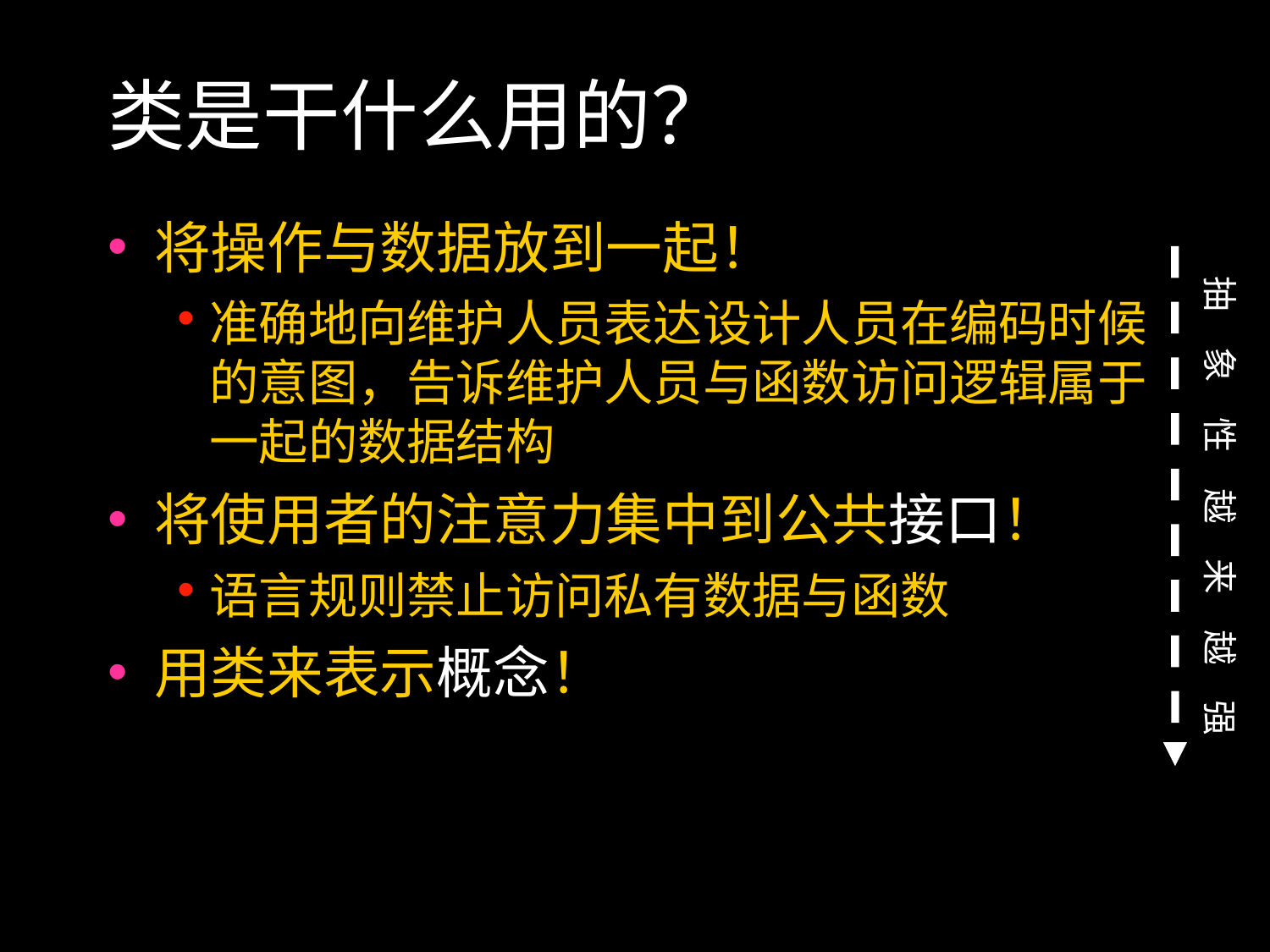

类是干什么用的？
将操作与数据放到一起！
准确地向维护人员表达设计人员在编码时候的意图，告诉维护人员与函数访问逻辑属于一起的数据结构
将使用者的注意力集中到公共接口！
语言规则禁止访问私有数据与函数
用类来表示概念！

抽　象　性　越　来　越　强